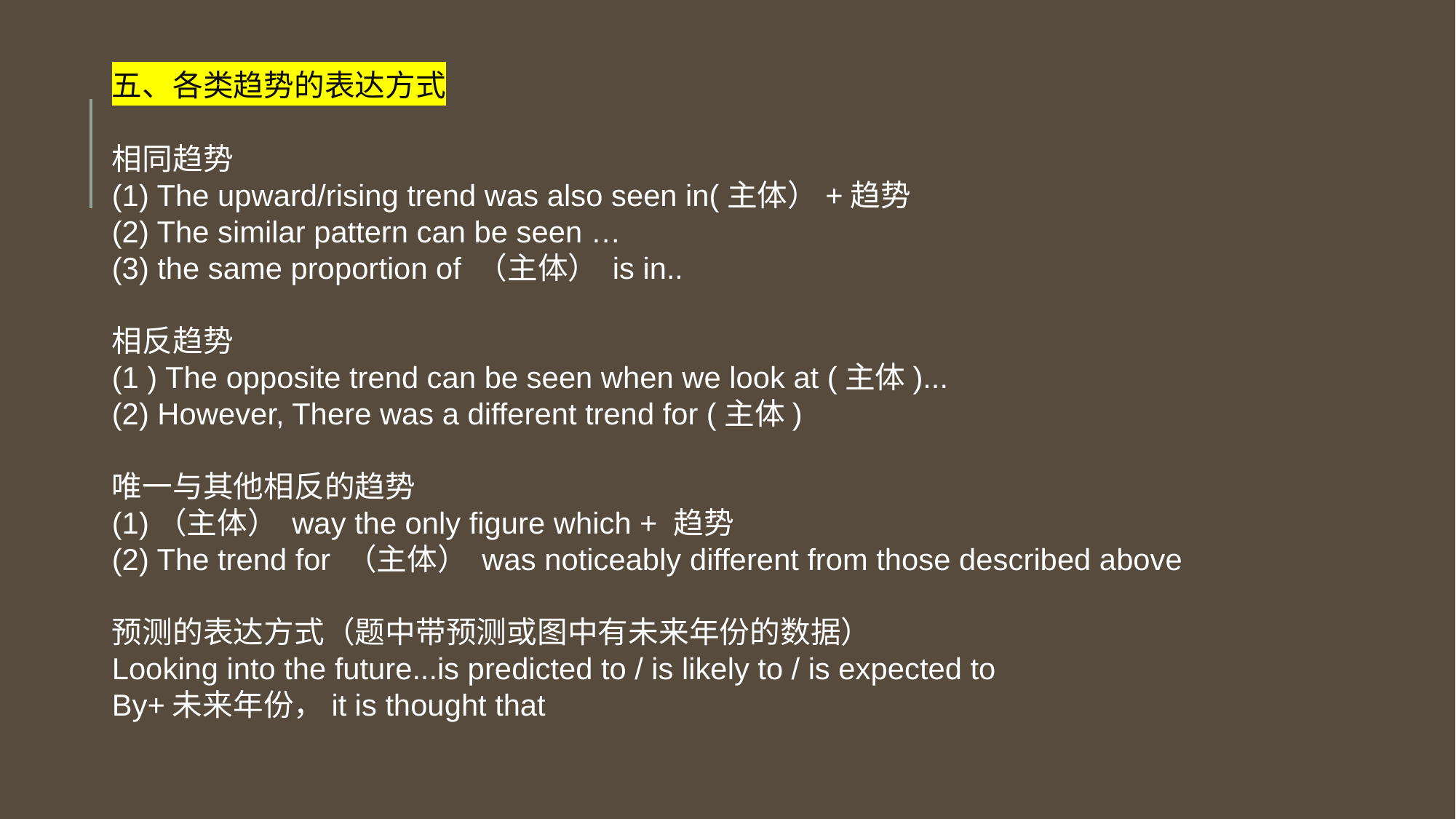

五、各类趋势的表达方式

相同趋势
(1) The upward/rising trend was also seen in(主体）+趋势
(2) The similar pattern can be seen …
(3) the same proportion of （主体） is in..

相反趋势
(1 ) The opposite trend can be seen when we look at (主体)...
(2) However, There was a different trend for (主体)

唯一与其他相反的趋势
(1)（主体） way the only figure which + 趋势
(2) The trend for （主体） was noticeably different from those described above

预测的表达方式（题中带预测或图中有未来年份的数据）
Looking into the future...is predicted to / is likely to / is expected to
By+未来年份，it is thought that